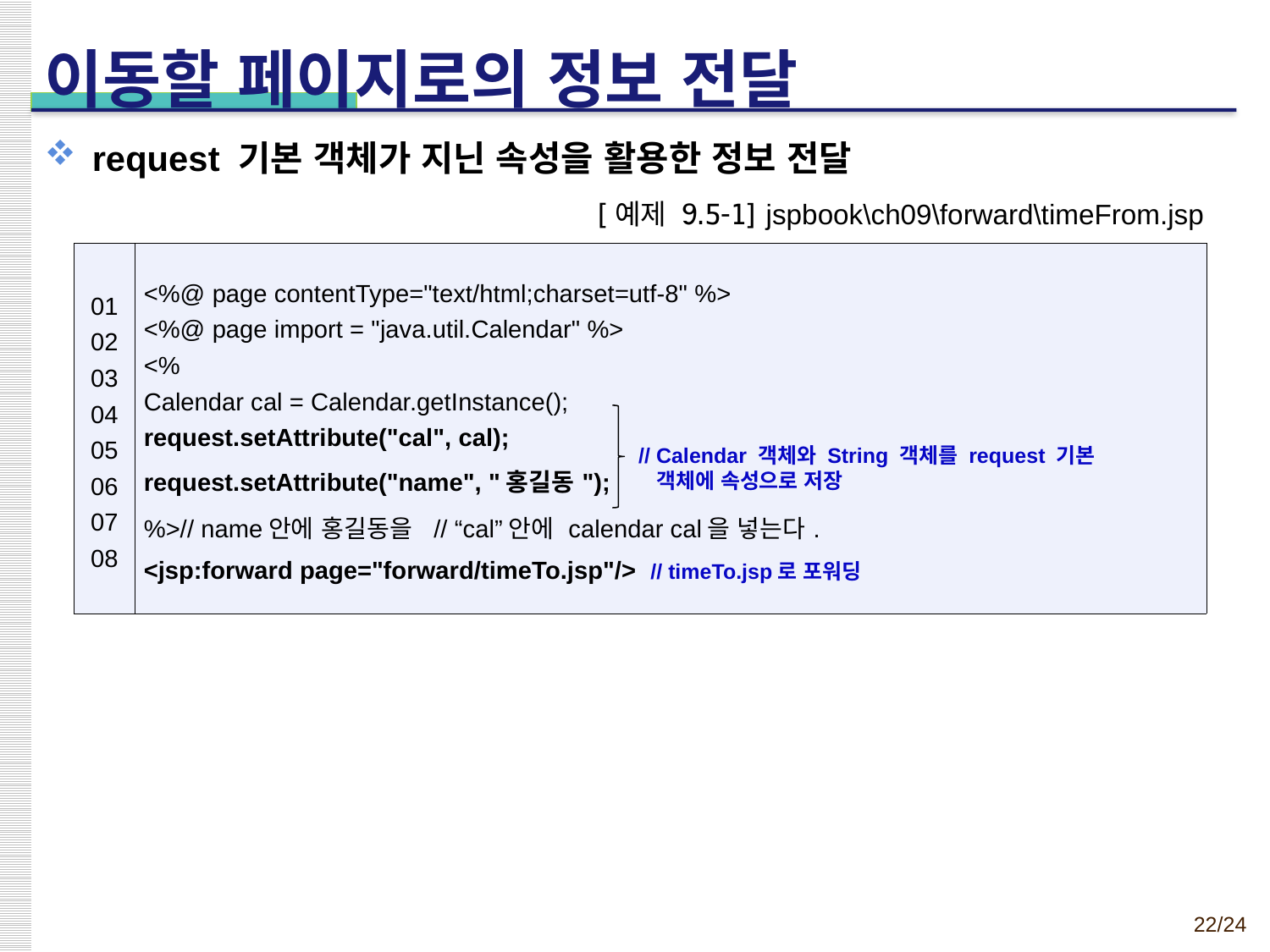

# 이동할 페이지로의 정보 전달
request 기본 객체가 지닌 속성을 활용한 정보 전달
[예제 9.5-1] jspbook\ch09\forward\timeFrom.jsp
| 01 02 03 04 05 06 07 08 | <%@ page contentType="text/html;charset=utf-8" %> <%@ page import = "java.util.Calendar" %> <% Calendar cal = Calendar.getInstance(); request.setAttribute("cal", cal); request.setAttribute("name", "홍길동"); %>// name안에 홍길동을 // “cal”안에 calendar cal을 넣는다. <jsp:forward page="forward/timeTo.jsp"/> // timeTo.jsp로 포워딩 |
| --- | --- |

// Calendar 객체와 String 객체를 request 기본
   객체에 속성으로 저장